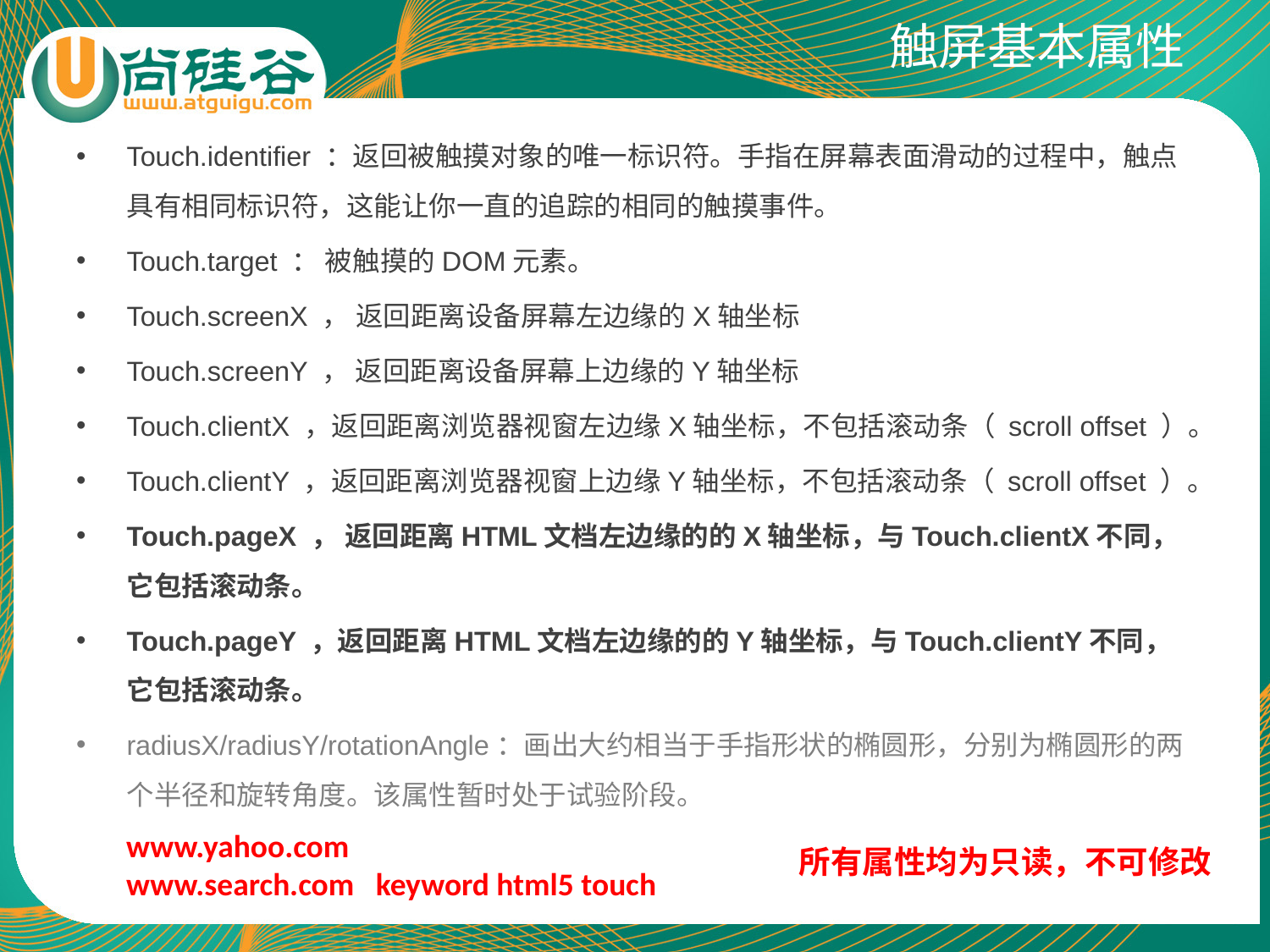

# 触屏基本属性
Touch.identifier ：返回被触摸对象的唯一标识符。手指在屏幕表面滑动的过程中，触点具有相同标识符，这能让你一直的追踪的相同的触摸事件。
Touch.target ： 被触摸的DOM元素。
Touch.screenX ， 返回距离设备屏幕左边缘的X轴坐标
Touch.screenY ， 返回距离设备屏幕上边缘的Y轴坐标
Touch.clientX ，返回距离浏览器视窗左边缘X轴坐标，不包括滚动条（ scroll offset ）。
Touch.clientY ，返回距离浏览器视窗上边缘Y轴坐标，不包括滚动条（ scroll offset ）。
Touch.pageX ， 返回距离HTML文档左边缘的的X轴坐标，与Touch.clientX不同，它包括滚动条。
Touch.pageY ，返回距离HTML文档左边缘的的Y轴坐标，与Touch.clientY不同，它包括滚动条。
radiusX/radiusY/rotationAngle：画出大约相当于手指形状的椭圆形，分别为椭圆形的两个半径和旋转角度。该属性暂时处于试验阶段。

www.yahoo.com
www.search.com   keyword html5 touch
所有属性均为只读，不可修改